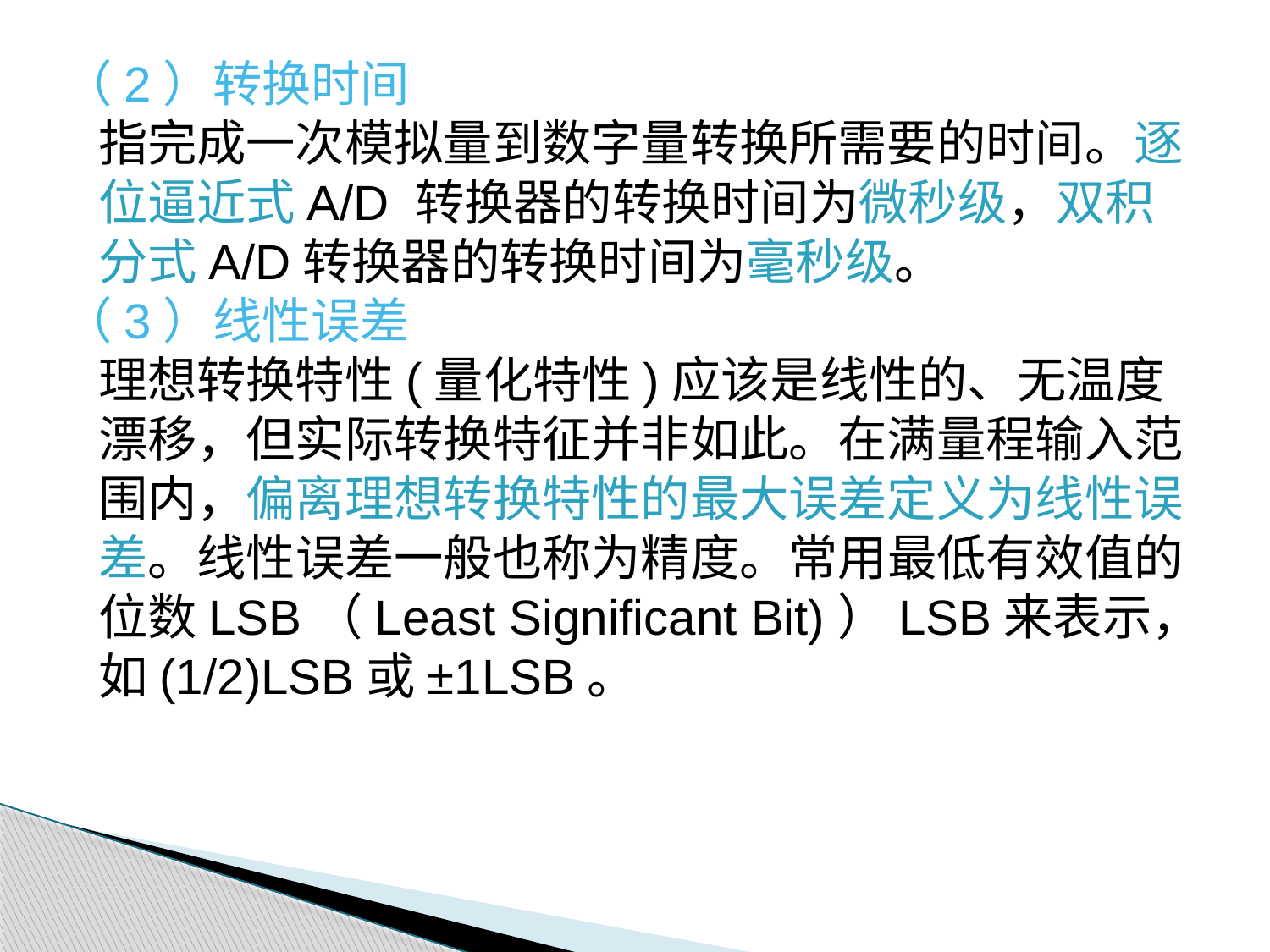

（2）转换时间
	指完成一次模拟量到数字量转换所需要的时间。逐位逼近式A/D 转换器的转换时间为微秒级，双积分式A/D转换器的转换时间为毫秒级。
（3）线性误差
	理想转换特性(量化特性)应该是线性的、无温度漂移，但实际转换特征并非如此。在满量程输入范围内，偏离理想转换特性的最大误差定义为线性误差。线性误差一般也称为精度。常用最低有效值的位数LSB（Least Significant Bit)）LSB来表示，如(1/2)LSB或±1LSB。